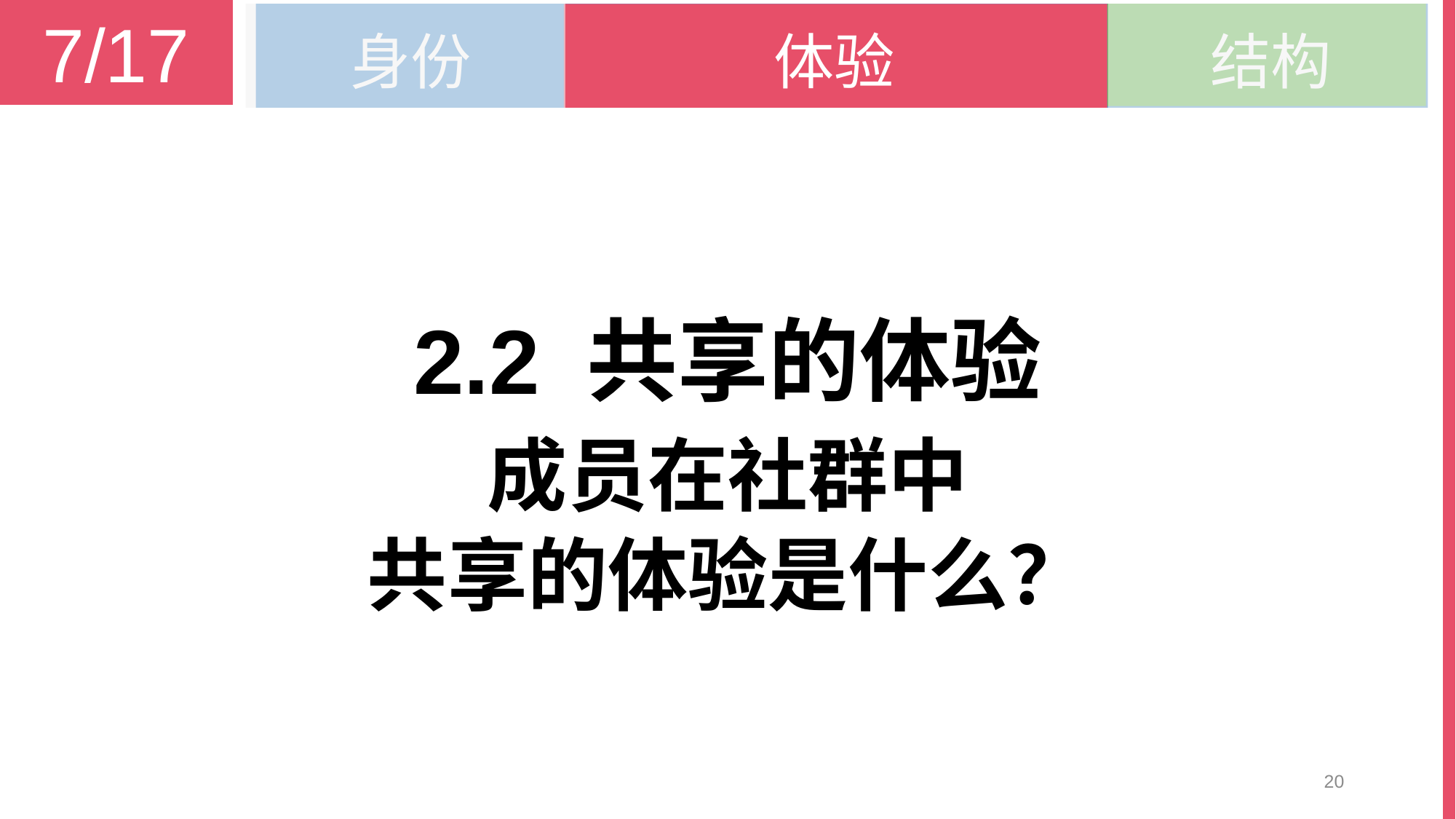

7/17

结构
身份
体验

# 2.2 共享的体验
成员在社群中
共享的体验是什么？
20